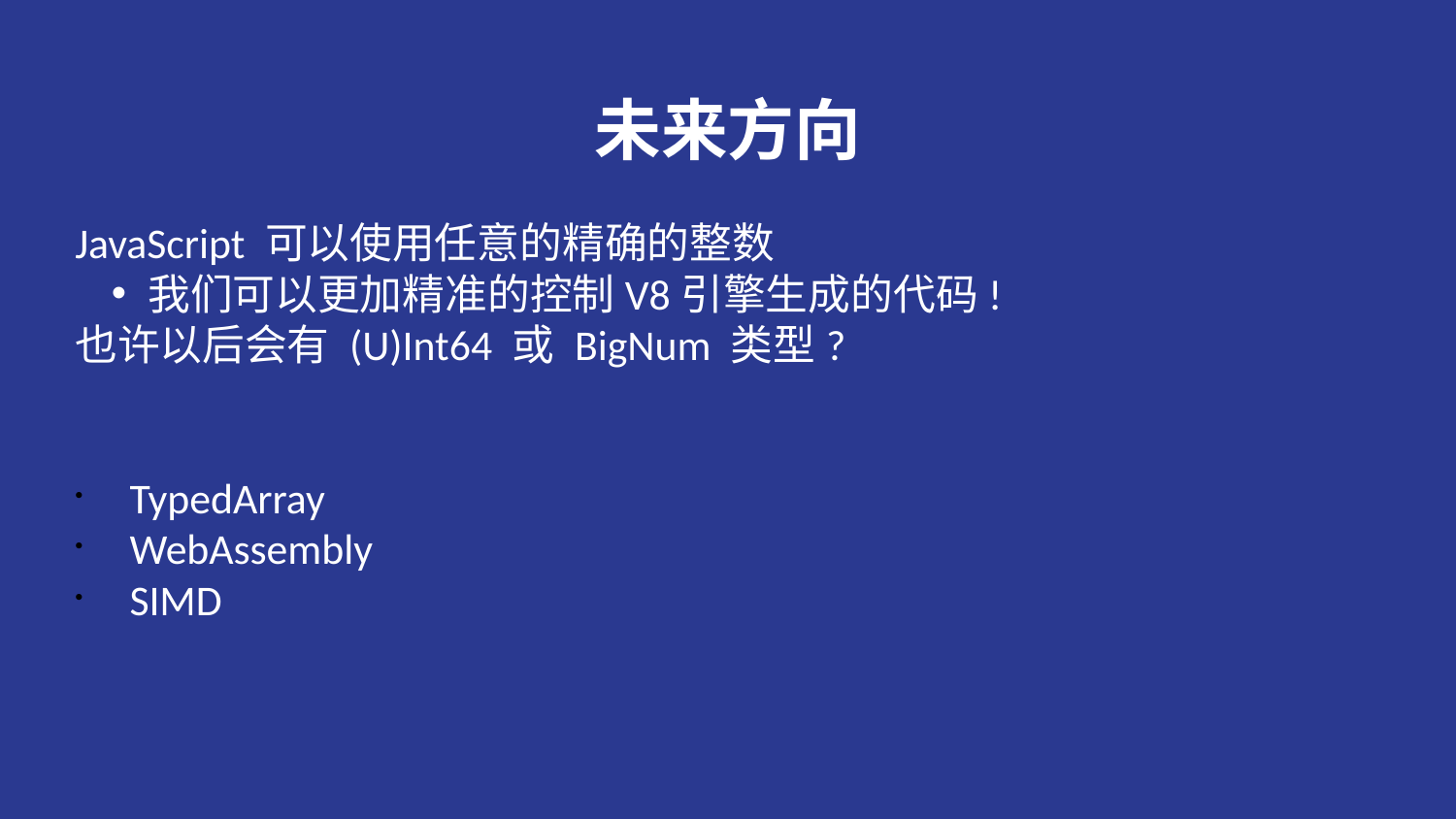

未来方向
JavaScript 可以使用任意的精确的整数
我们可以更加精准的控制V8引擎生成的代码!
也许以后会有 (U)Int64 或 BigNum 类型?

TypedArray
WebAssembly
SIMD